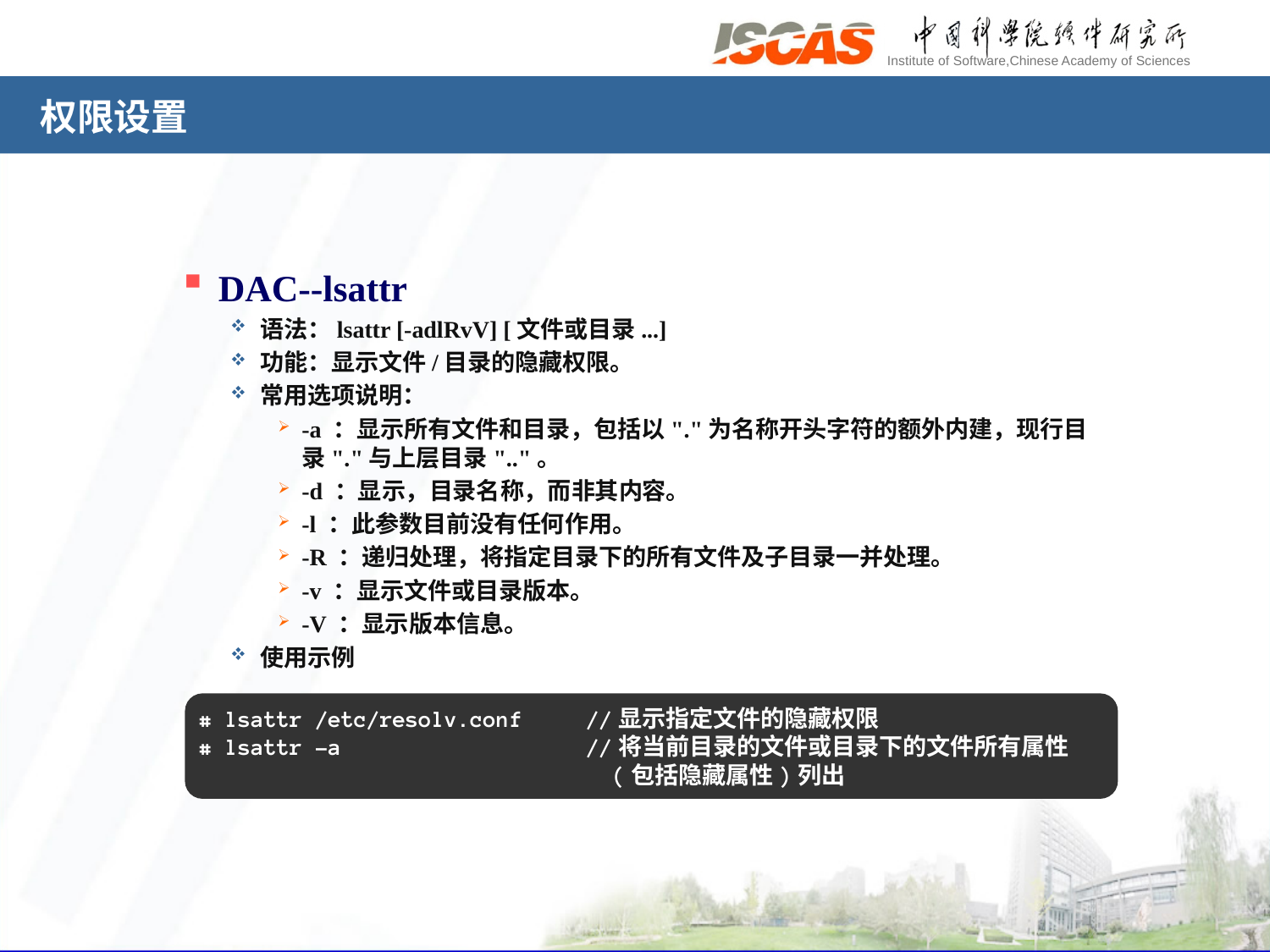

# 权限设置
DAC--lsattr
语法：lsattr [-adlRvV] [文件或目录...]
功能：显示文件/目录的隐藏权限。
常用选项说明：
-a ：显示所有文件和目录，包括以"."为名称开头字符的额外内建，现行目录"."与上层目录".."。
-d ：显示，目录名称，而非其内容。
-l ：此参数目前没有任何作用。
-R ：递归处理，将指定目录下的所有文件及子目录一并处理。
-v ：显示文件或目录版本。
-V ：显示版本信息。
使用示例

# lsattr /etc/resolv.conf     //显示指定文件的隐藏权限
# lsattr -a                   //将当前目录的文件或目录下的文件所有属性
                                (包括隐藏属性)列出